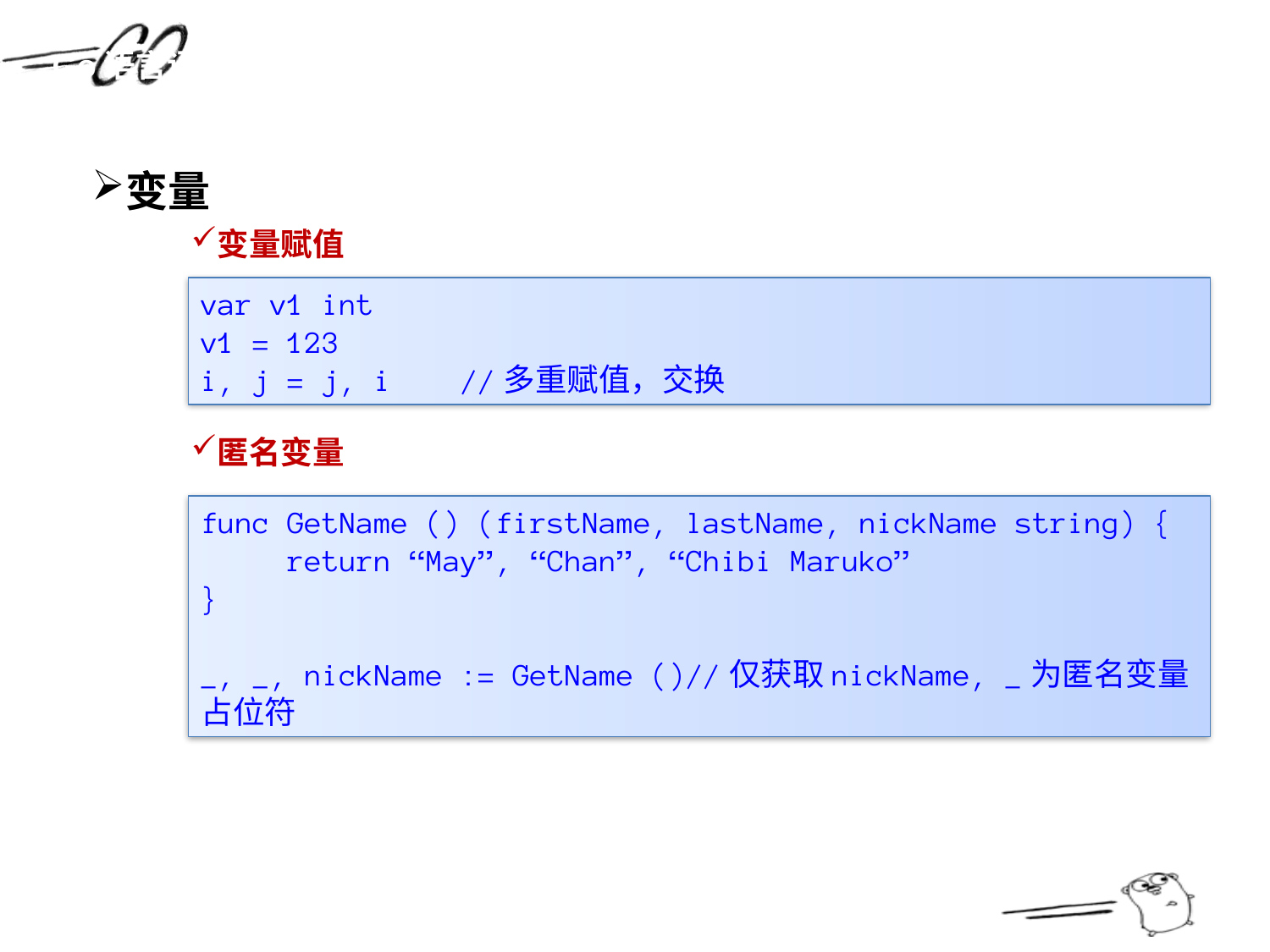

Go语言语法
变量
变量赋值
var v1 int
v1 = 123
i, j = j, i    //多重赋值，交换
匿名变量
func GetName () (firstName, lastName, nickName string) {
     return “May”, “Chan”, “Chibi Maruko”
}

_, _, nickName := GetName ()//仅获取nickName, _为匿名变量占位符
18